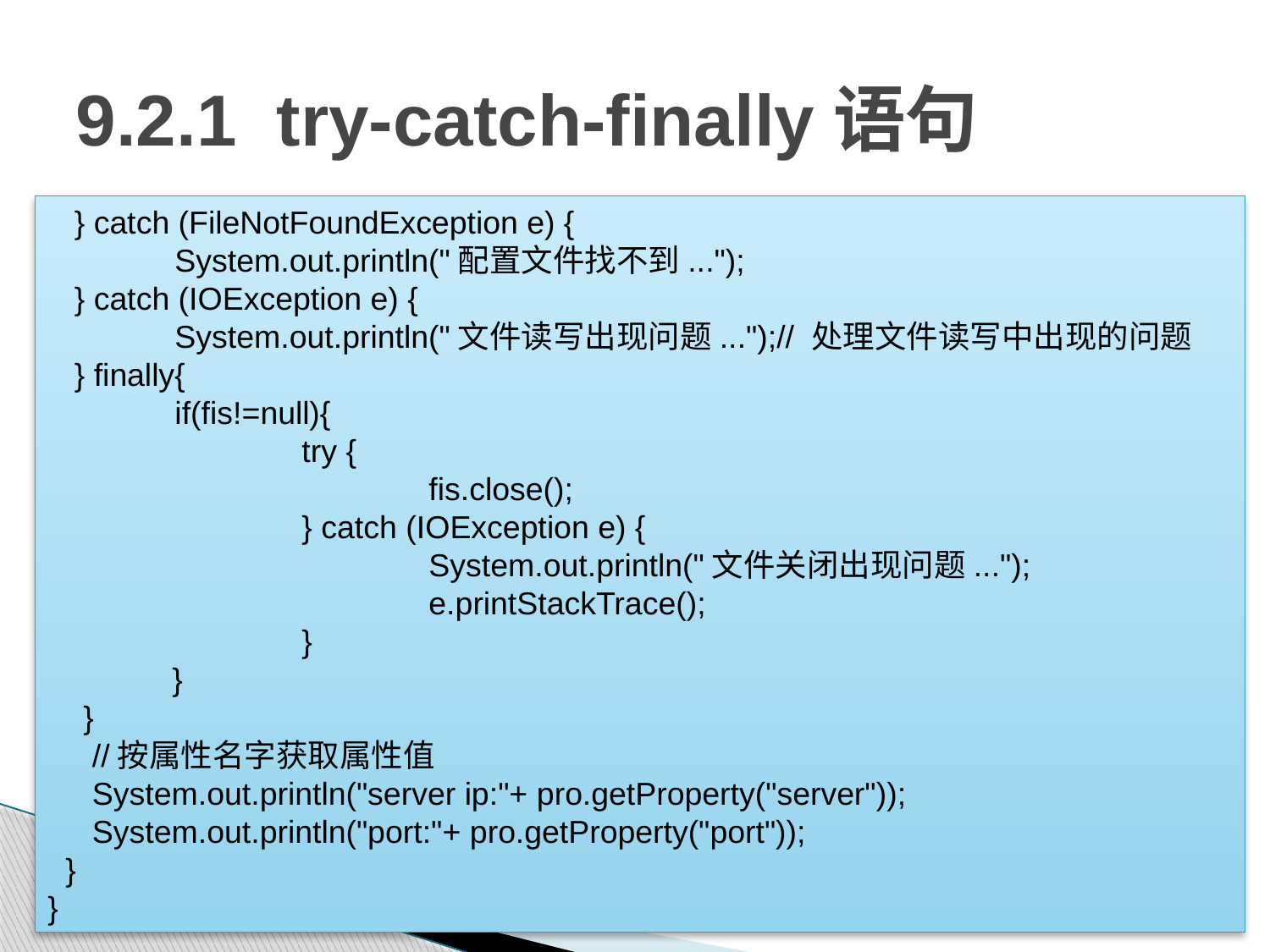

# 9.2.1  try-catch-finally语句
   } catch (FileNotFoundException e) {
	System.out.println("配置文件找不到...");
   } catch (IOException e) {
	System.out.println("文件读写出现问题...");// 处理文件读写中出现的问题
   } finally{
	if(fis!=null){
		try {
			fis.close();
		} catch (IOException e) {
			System.out.println("文件关闭出现问题...");
			e.printStackTrace();
		}
              }
    }
     //按属性名字获取属性值
     System.out.println("server ip:"+ pro.getProperty("server"));
     System.out.println("port:"+ pro.getProperty("port"));
  }
}